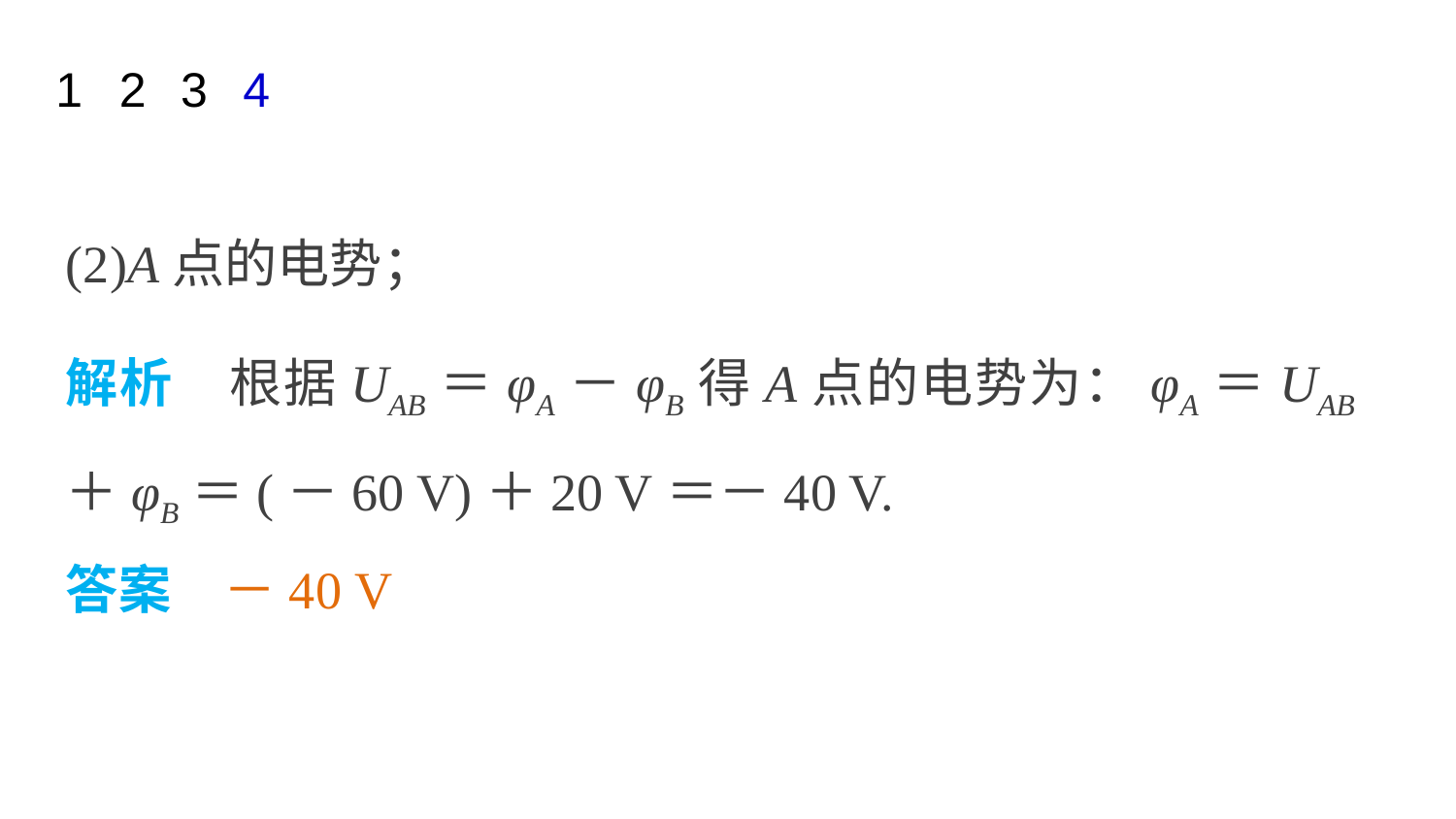

1
2
3
4
(2)A点的电势；
解析　根据UAB＝φA－φB得A点的电势为：φA＝UAB＋φB＝(－60 V)＋20 V＝－40 V.
答案　－40 V